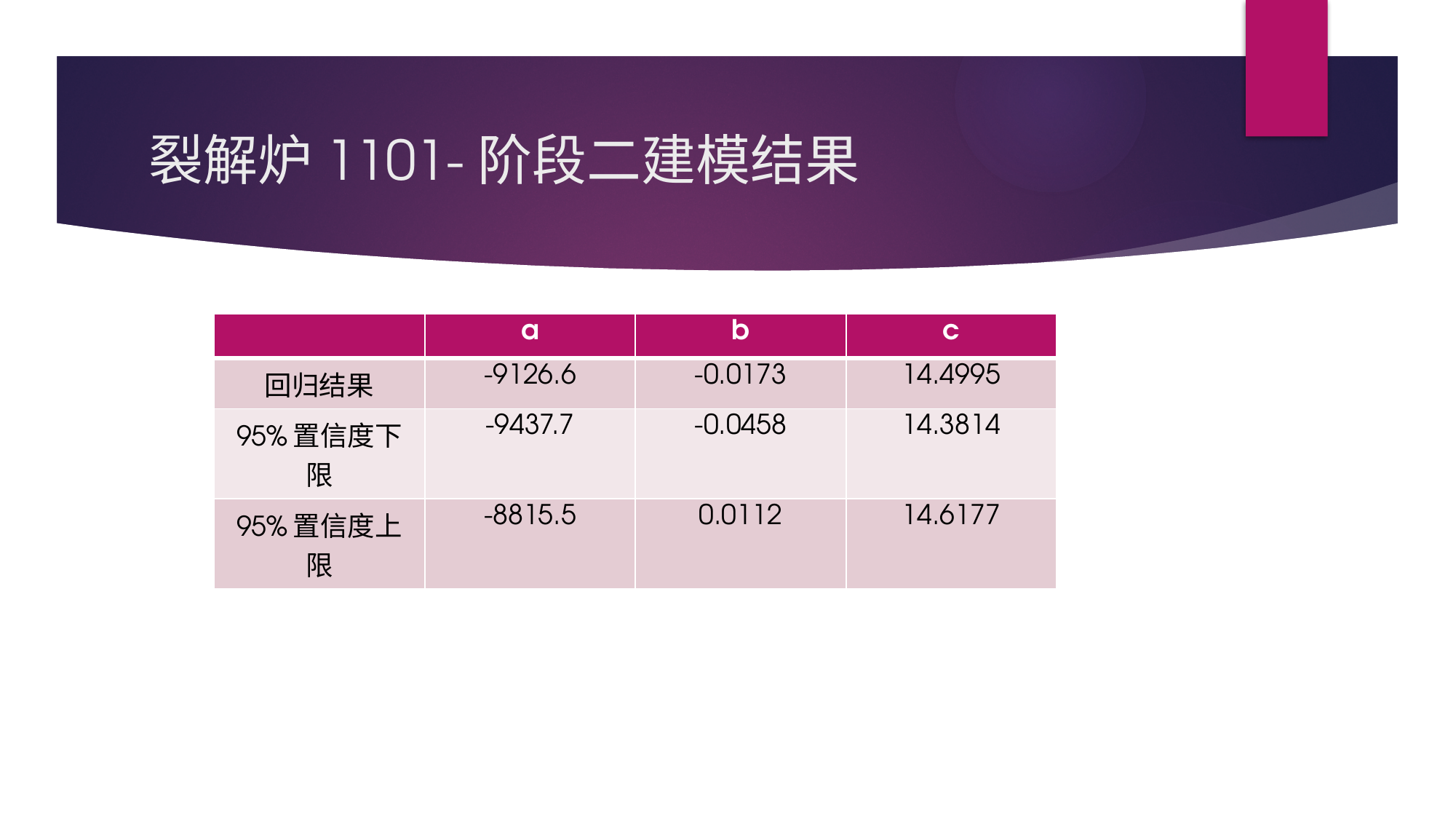

# 裂解炉1101-阶段二建模结果
|  | a | b | c |
| --- | --- | --- | --- |
| 回归结果 | -9126.6 | -0.0173 | 14.4995 |
| 95%置信度下限 | -9437.7 | -0.0458 | 14.3814 |
| 95%置信度上限 | -8815.5 | 0.0112 | 14.6177 |